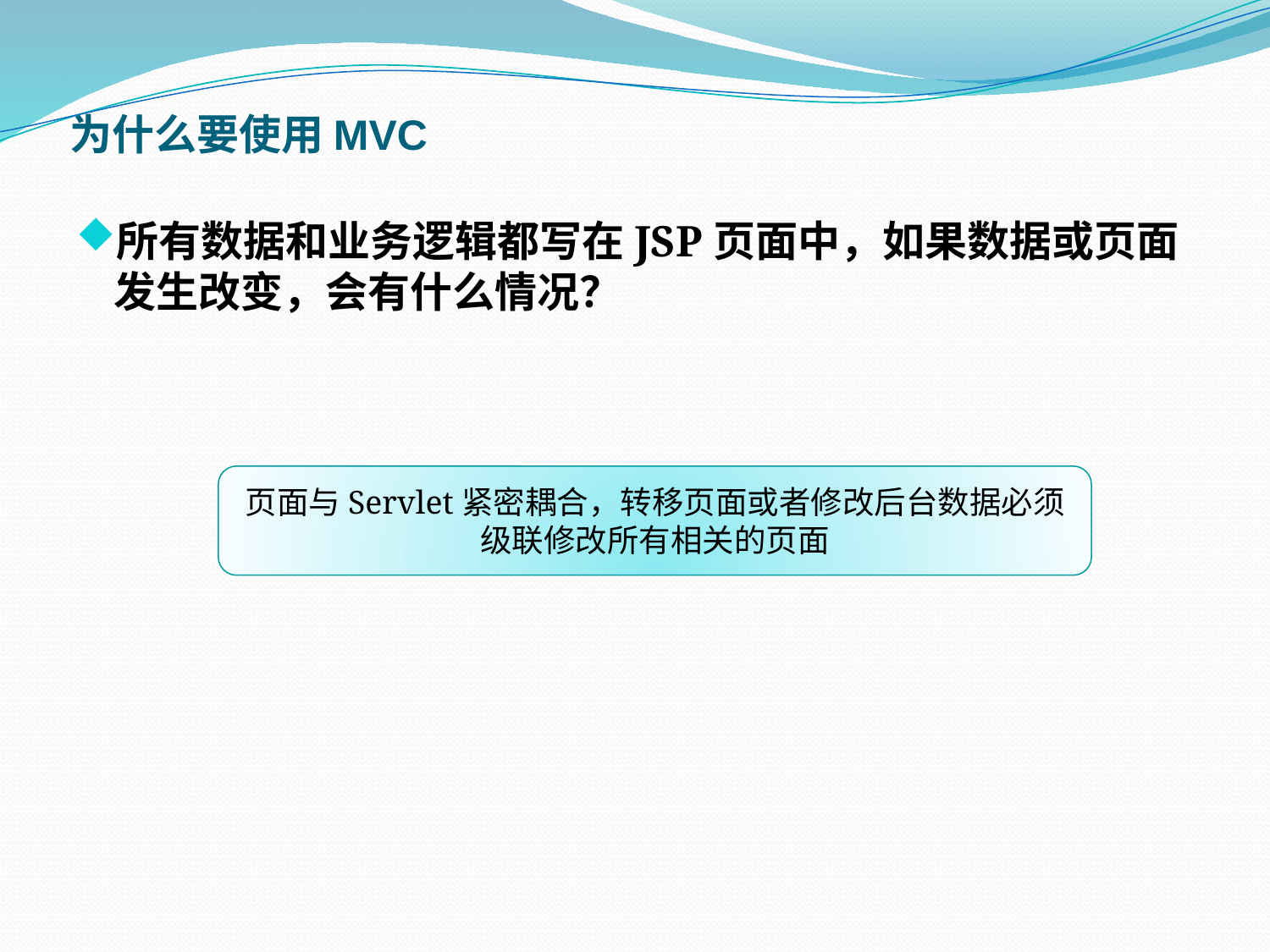

# 为什么要使用MVC
所有数据和业务逻辑都写在JSP页面中，如果数据或页面发生改变，会有什么情况？
页面与Servlet紧密耦合，转移页面或者修改后台数据必须级联修改所有相关的页面